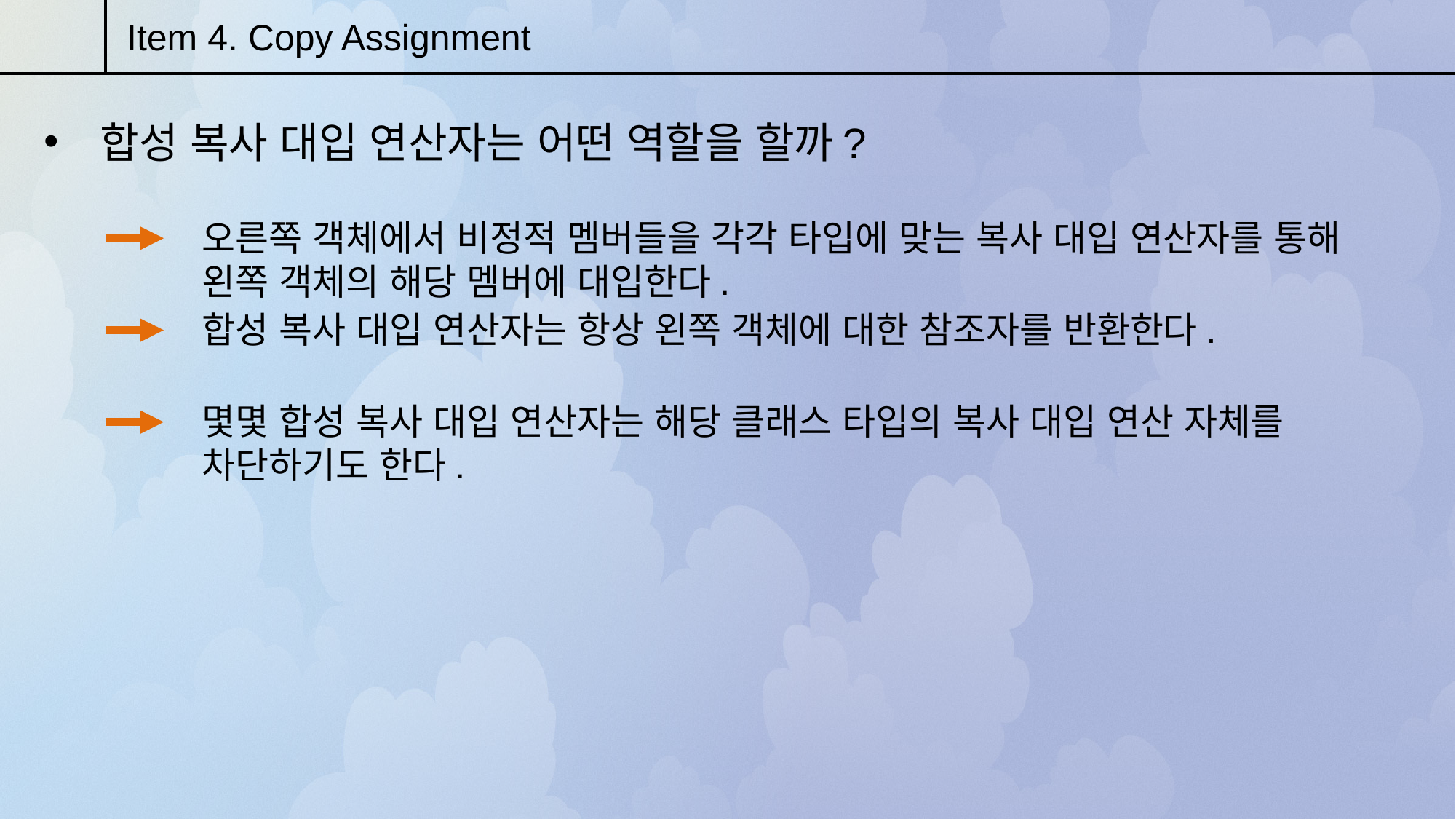

Item 4. Copy Assignment
 합성 복사 대입 연산자는 어떤 역할을 할까?
오른쪽 객체에서 비정적 멤버들을 각각 타입에 맞는 복사 대입 연산자를 통해 왼쪽 객체의 해당 멤버에 대입한다.
합성 복사 대입 연산자는 항상 왼쪽 객체에 대한 참조자를 반환한다.
몇몇 합성 복사 대입 연산자는 해당 클래스 타입의 복사 대입 연산 자체를 차단하기도 한다.